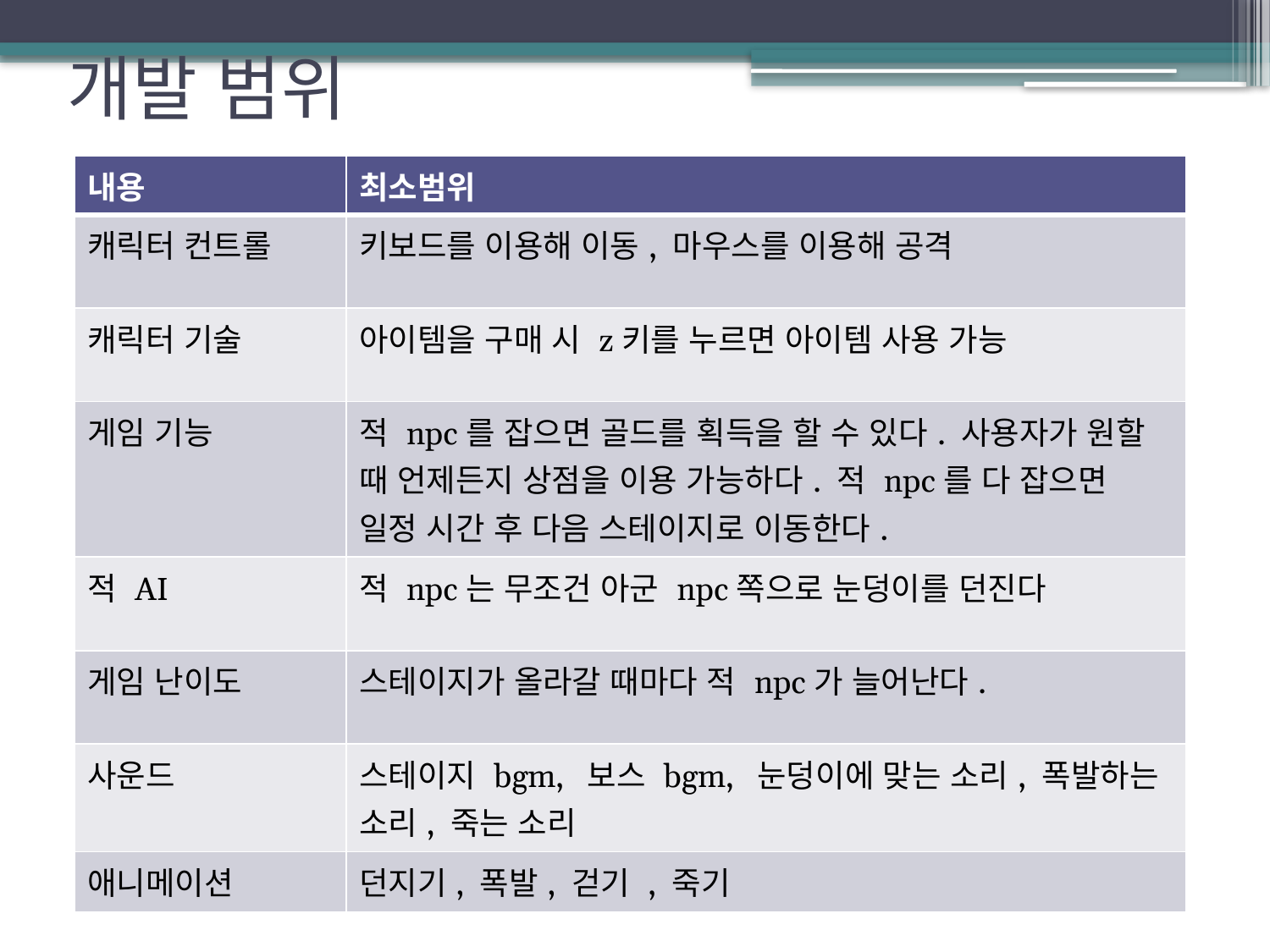

# 개발 범위
| 내용 | 최소범위 |
| --- | --- |
| 캐릭터 컨트롤 | 키보드를 이용해 이동, 마우스를 이용해 공격 |
| 캐릭터 기술 | 아이템을 구매 시 z키를 누르면 아이템 사용 가능 |
| 게임 기능 | 적 npc를 잡으면 골드를 획득을 할 수 있다. 사용자가 원할 때 언제든지 상점을 이용 가능하다. 적 npc를 다 잡으면 일정 시간 후 다음 스테이지로 이동한다. |
| 적 AI | 적 npc는 무조건 아군 npc쪽으로 눈덩이를 던진다 |
| 게임 난이도 | 스테이지가 올라갈 때마다 적 npc가 늘어난다. |
| 사운드 | 스테이지 bgm, 보스 bgm, 눈덩이에 맞는 소리, 폭발하는 소리, 죽는 소리 |
| 애니메이션 | 던지기, 폭발, 걷기 , 죽기 |